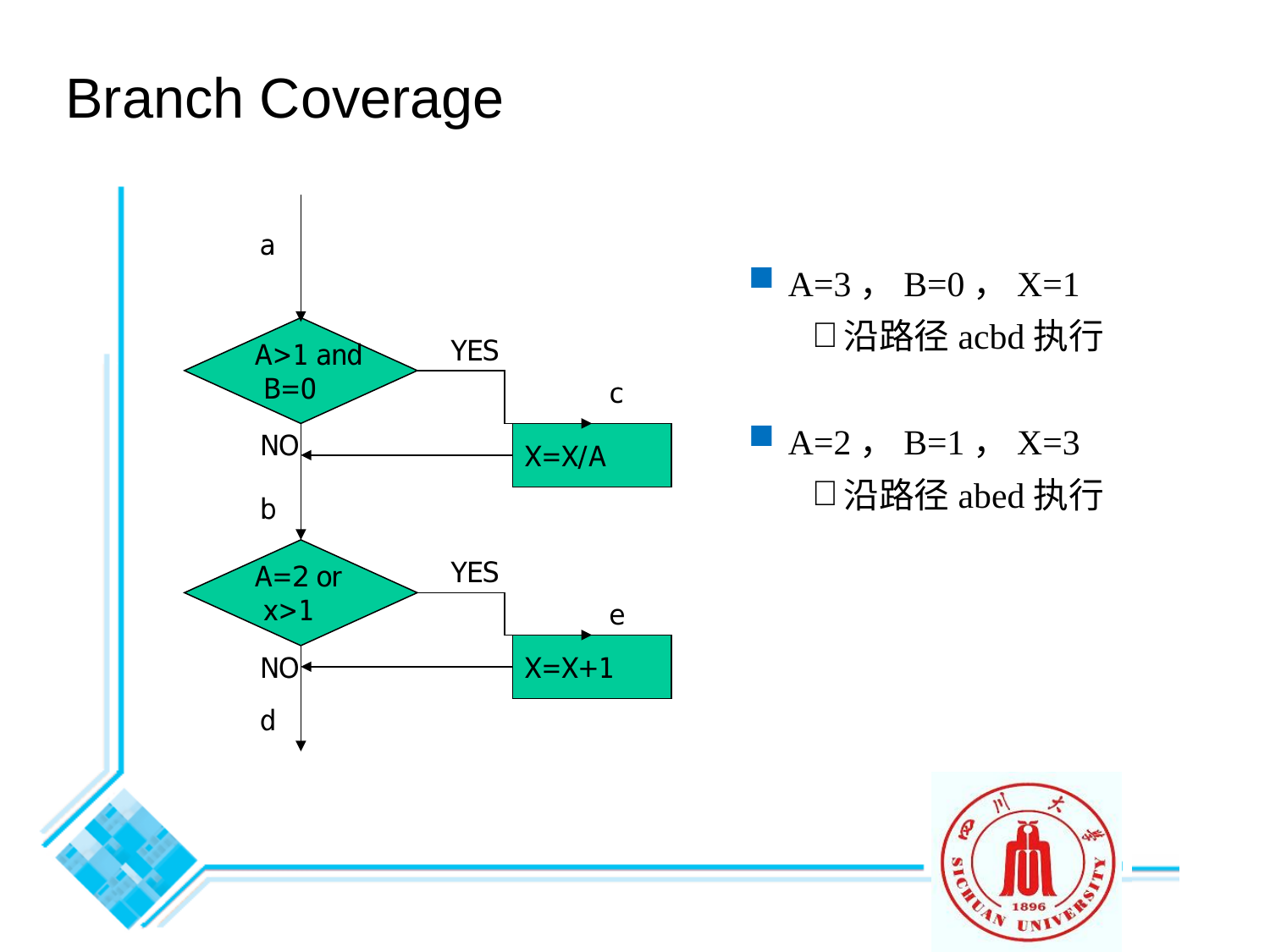

# Branch Coverage
a
A>1 and
 B=0
YES
c
NO
X=X/A
b
A=2 or
 x>1
YES
e
X=X+1
NO
d
A=3，B=0，X=1
沿路径acbd执行

A=2，B=1，X=3
沿路径abed执行